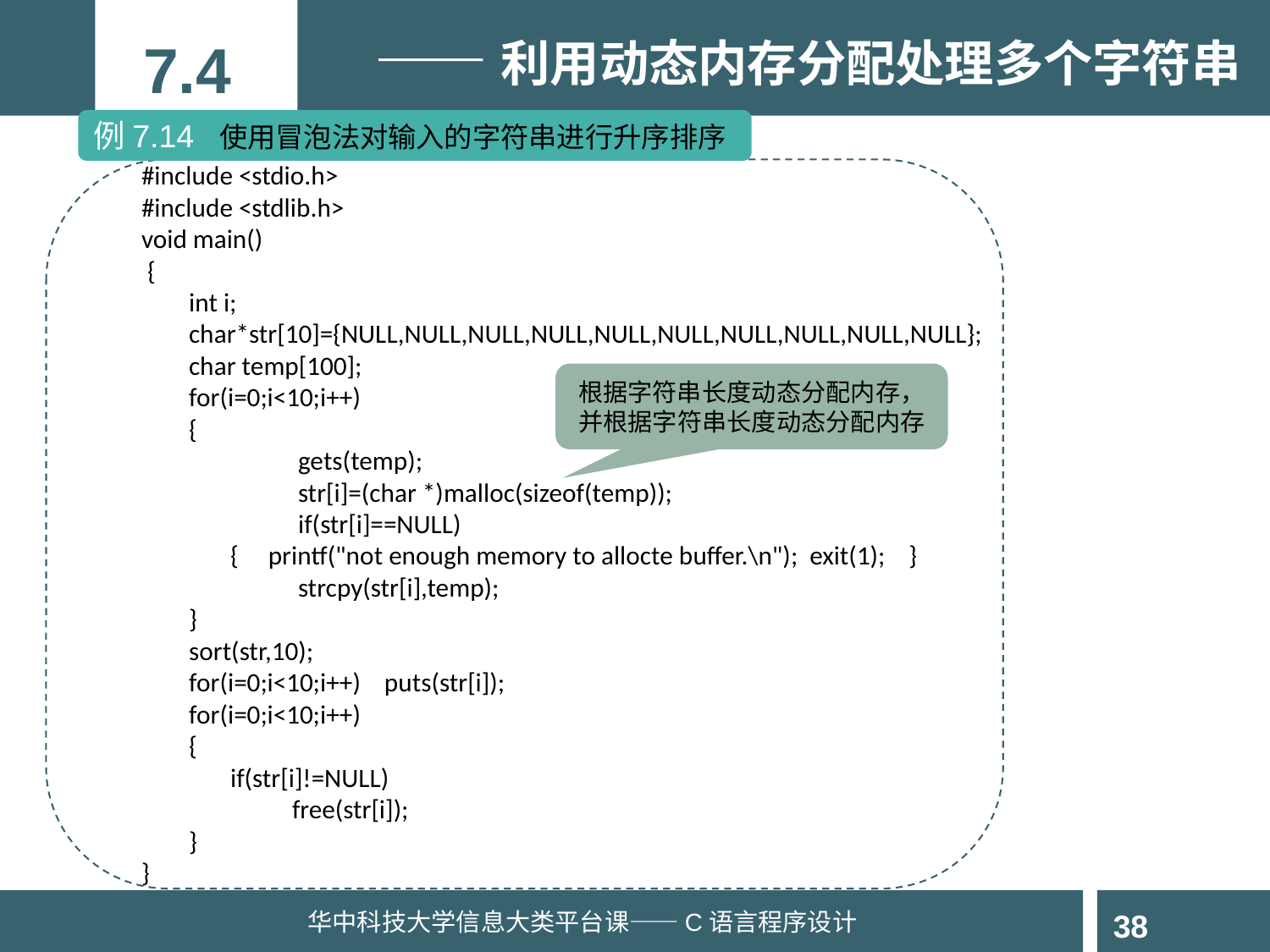

——利用动态内存分配处理多个字符串
7.4
例7.14  使用冒泡法对输入的字符串进行升序排序
#include <stdio.h>
#include <stdlib.h>
void main()
 {
        int i;
        char*str[10]={NULL,NULL,NULL,NULL,NULL,NULL,NULL,NULL,NULL,NULL};
        char temp[100];
        for(i=0;i<10;i++)
        {
	     gets(temp);
	     str[i]=(char *)malloc(sizeof(temp));
	     if(str[i]==NULL)
               {     printf("not enough memory to allocte buffer.\n");  exit(1);    }
       	     strcpy(str[i],temp);
        }
        sort(str,10);
        for(i=0;i<10;i++)    puts(str[i]);
        for(i=0;i<10;i++)
        {
               if(str[i]!=NULL)
       	    free(str[i]);
        }
}

根据字符串长度动态分配内存，并根据字符串长度动态分配内存